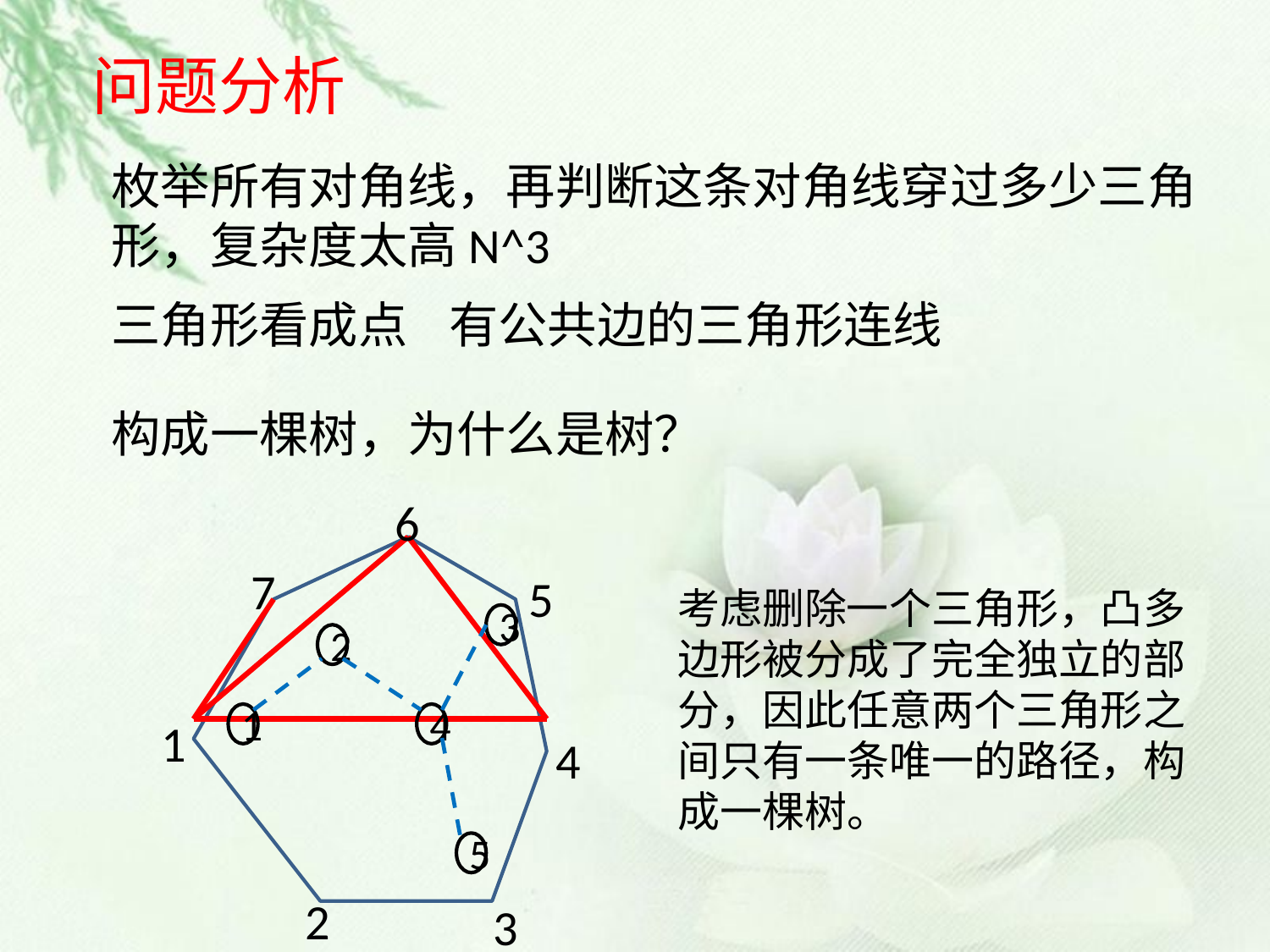

问题分析
枚举所有对角线，再判断这条对角线穿过多少三角形，复杂度太高N^3
三角形看成点
有公共边的三角形连线
构成一棵树，为什么是树？
6

7
5
1
4
2
3
考虑删除一个三角形，凸多边形被分成了完全独立的部分，因此任意两个三角形之间只有一条唯一的路径，构成一棵树。
3
2
1
4
5